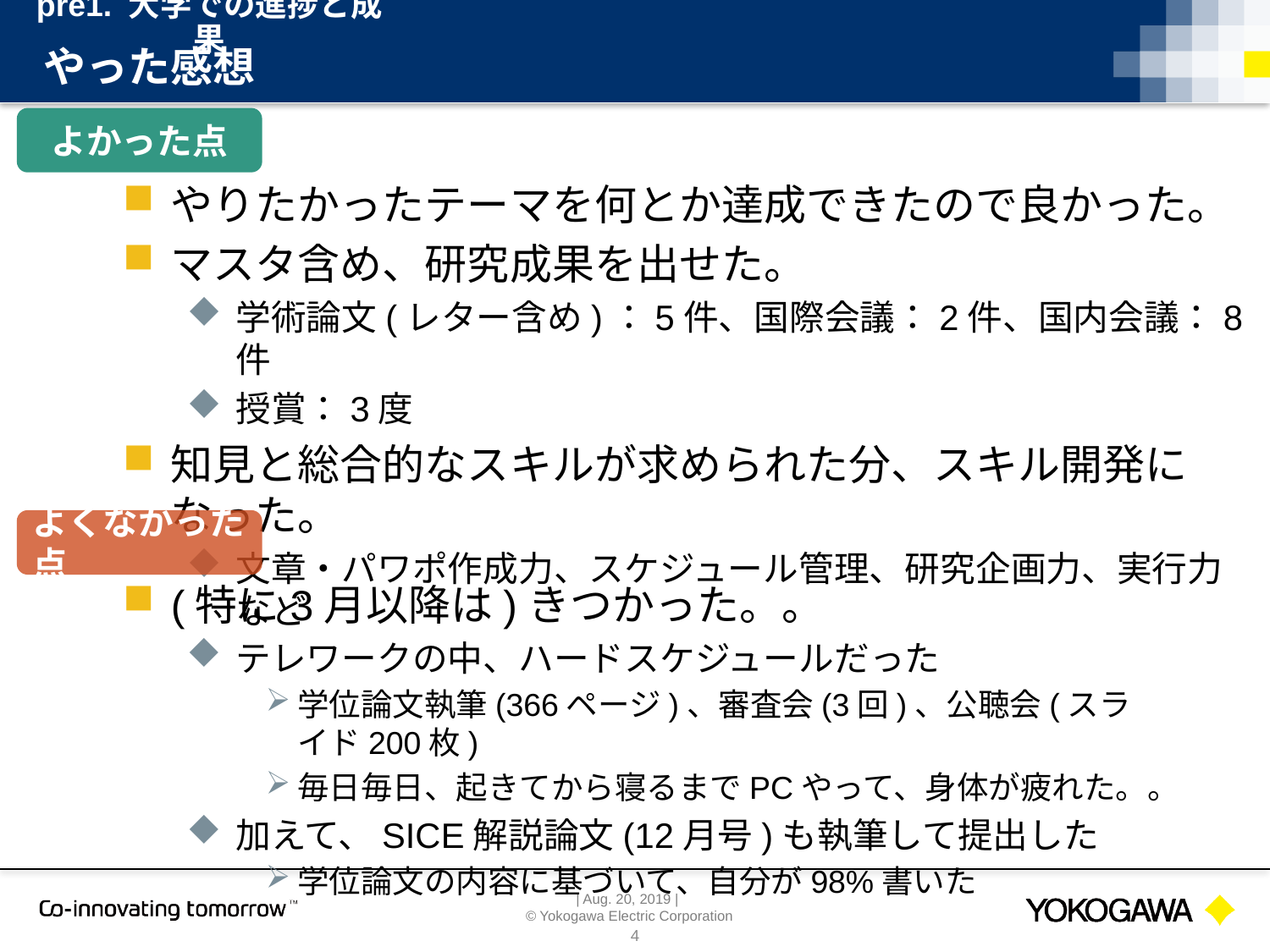

pre1. 大学での進捗と成果
# やった感想
よかった点
やりたかったテーマを何とか達成できたので良かった。
マスタ含め、研究成果を出せた。
学術論文(レター含め)：5件、国際会議：2件、国内会議：8件
授賞：3度
知見と総合的なスキルが求められた分、スキル開発になった。
文章・パワポ作成力、スケジュール管理、研究企画力、実行力など
よくなかった点
(特に3月以降は)きつかった。。
テレワークの中、ハードスケジュールだった
学位論文執筆(366ページ)、審査会(3回)、公聴会(スライド200枚)
毎日毎日、起きてから寝るまでPCやって、身体が疲れた。。
加えて、SICE解説論文(12月号)も執筆して提出した
学位論文の内容に基づいて、自分が98%書いた
4